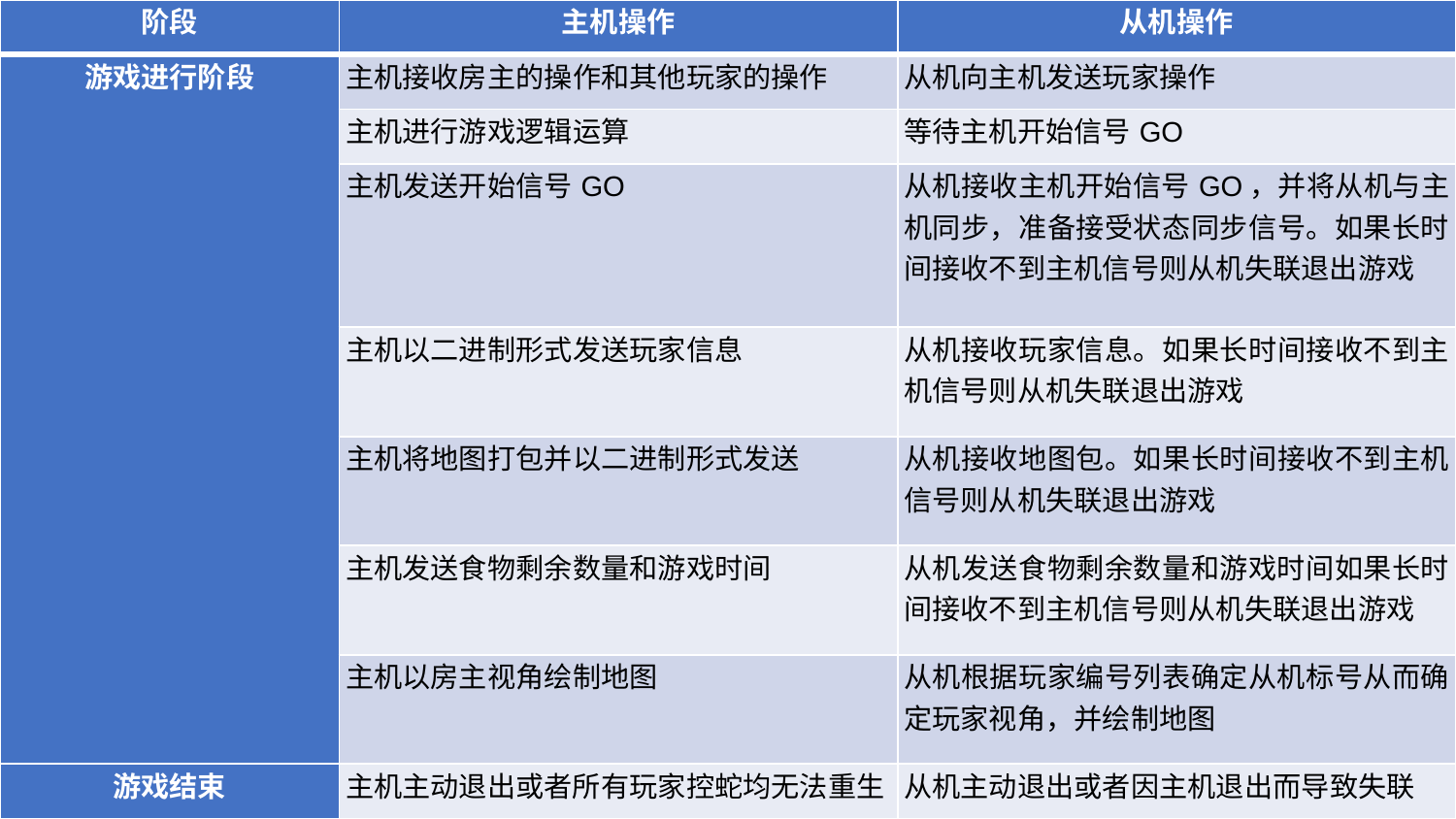

| 阶段 | 主机操作 | 从机操作 |
| --- | --- | --- |
| 游戏进行阶段 | 主机接收房主的操作和其他玩家的操作 | 从机向主机发送玩家操作 |
|  | 主机进行游戏逻辑运算 | 等待主机开始信号GO |
|  | 主机发送开始信号GO | 从机接收主机开始信号GO，并将从机与主机同步，准备接受状态同步信号。如果长时间接收不到主机信号则从机失联退出游戏 |
|  | 主机以二进制形式发送玩家信息 | 从机接收玩家信息。如果长时间接收不到主机信号则从机失联退出游戏 |
|  | 主机将地图打包并以二进制形式发送 | 从机接收地图包。如果长时间接收不到主机信号则从机失联退出游戏 |
|  | 主机发送食物剩余数量和游戏时间 | 从机发送食物剩余数量和游戏时间如果长时间接收不到主机信号则从机失联退出游戏 |
|  | 主机以房主视角绘制地图 | 从机根据玩家编号列表确定从机标号从而确定玩家视角，并绘制地图 |
| 游戏结束 | 主机主动退出或者所有玩家控蛇均无法重生 | 从机主动退出或者因主机退出而导致失联 |